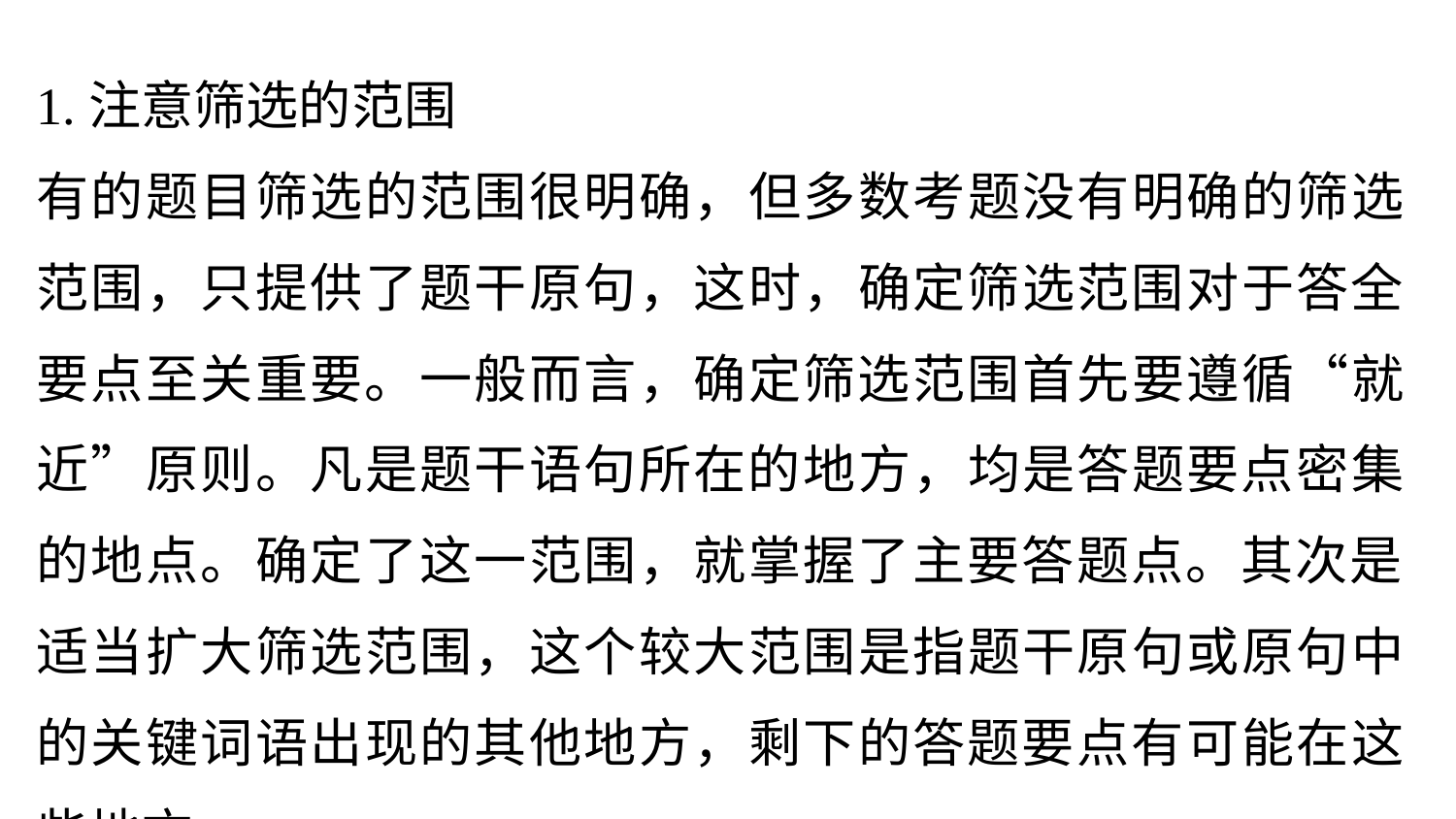

1.注意筛选的范围
有的题目筛选的范围很明确，但多数考题没有明确的筛选范围，只提供了题干原句，这时，确定筛选范围对于答全要点至关重要。一般而言，确定筛选范围首先要遵循“就近”原则。凡是题干语句所在的地方，均是答题要点密集的地点。确定了这一范围，就掌握了主要答题点。其次是适当扩大筛选范围，这个较大范围是指题干原句或原句中的关键词语出现的其他地方，剩下的答题要点有可能在这些地方。